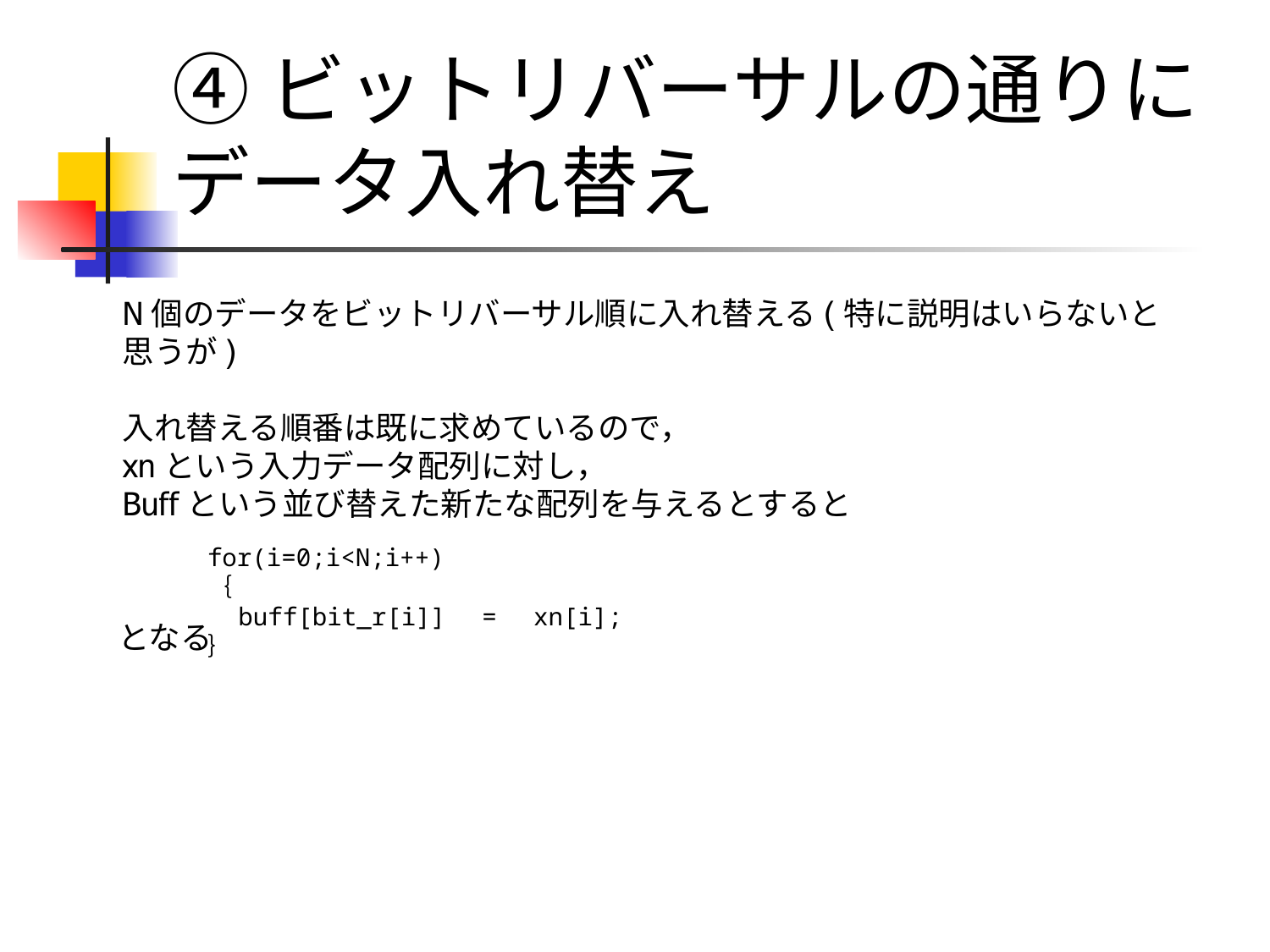

# ④ビットリバーサルの通りにデータ入れ替え
N個のデータをビットリバーサル順に入れ替える(特に説明はいらないと思うが)

入れ替える順番は既に求めているので，
xnという入力データ配列に対し，
Buffという並び替えた新たな配列を与えるとすると
for(i=0;i<N;i++)
｛
　buff[bit_r[i]]　=　xn[i];
｝
となる